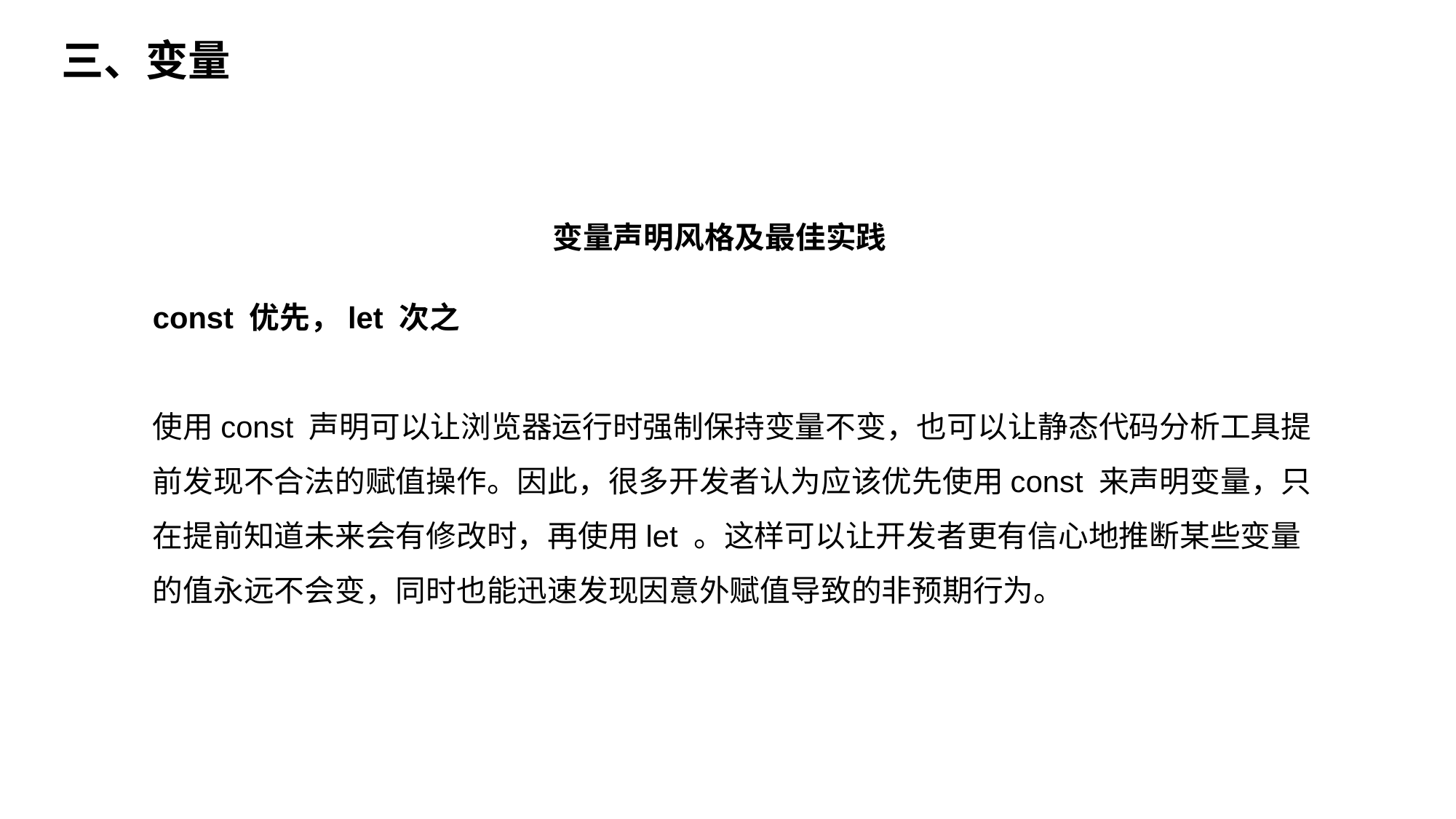

三、变量
变量声明风格及最佳实践
const 优先，let 次之

使用const 声明可以让浏览器运行时强制保持变量不变，也可以让静态代码分析工具提前发现不合法的赋值操作。因此，很多开发者认为应该优先使用const 来声明变量，只在提前知道未来会有修改时，再使用let 。这样可以让开发者更有信心地推断某些变量的值永远不会变，同时也能迅速发现因意外赋值导致的非预期行为。